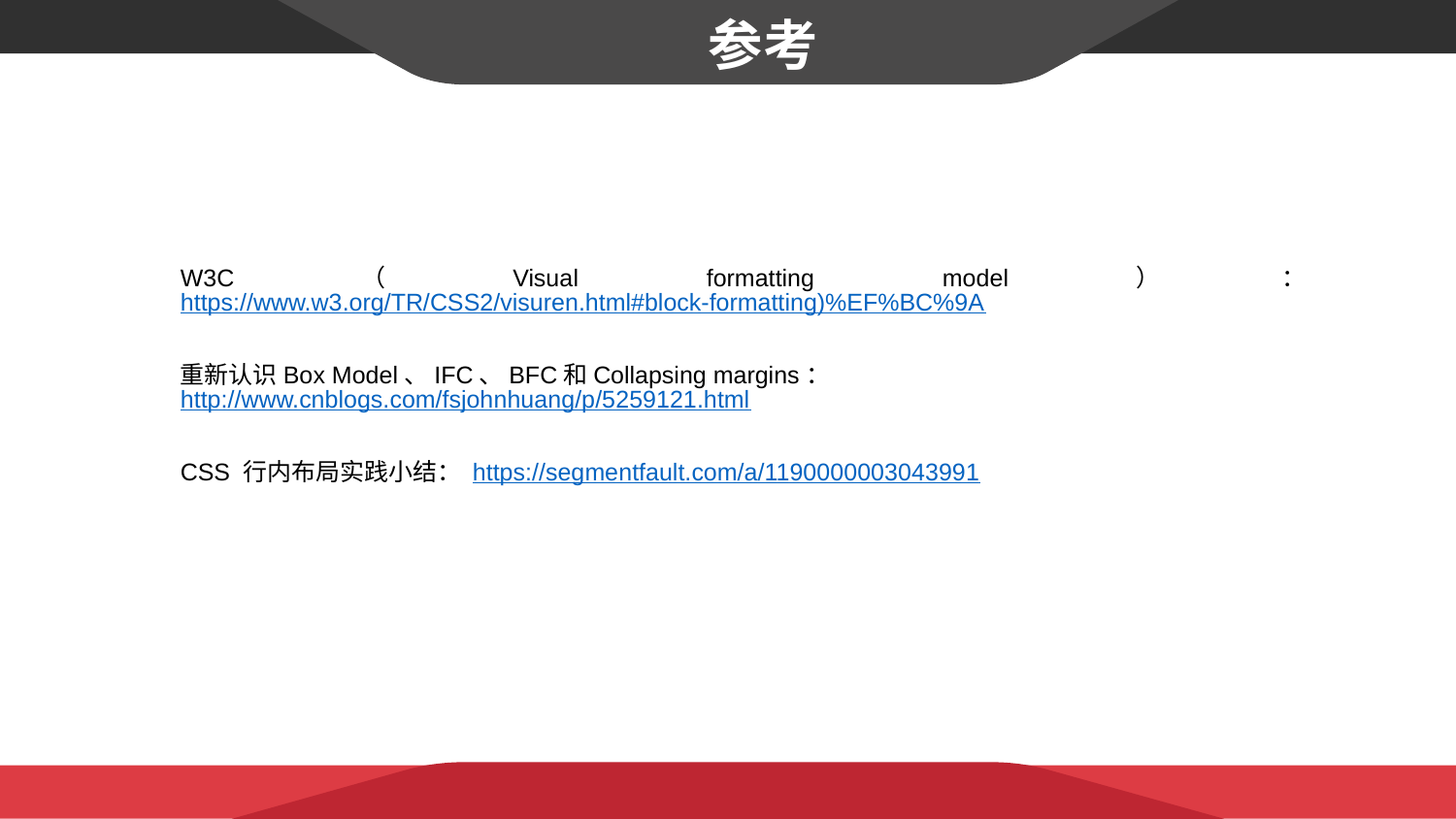

参考

W3C（Visual formatting model）：https://www.w3.org/TR/CSS2/visuren.html#block-formatting)%EF%BC%9A

重新认识Box Model、IFC、BFC和Collapsing margins：http://www.cnblogs.com/fsjohnhuang/p/5259121.html

CSS 行内布局实践小结： https://segmentfault.com/a/1190000003043991